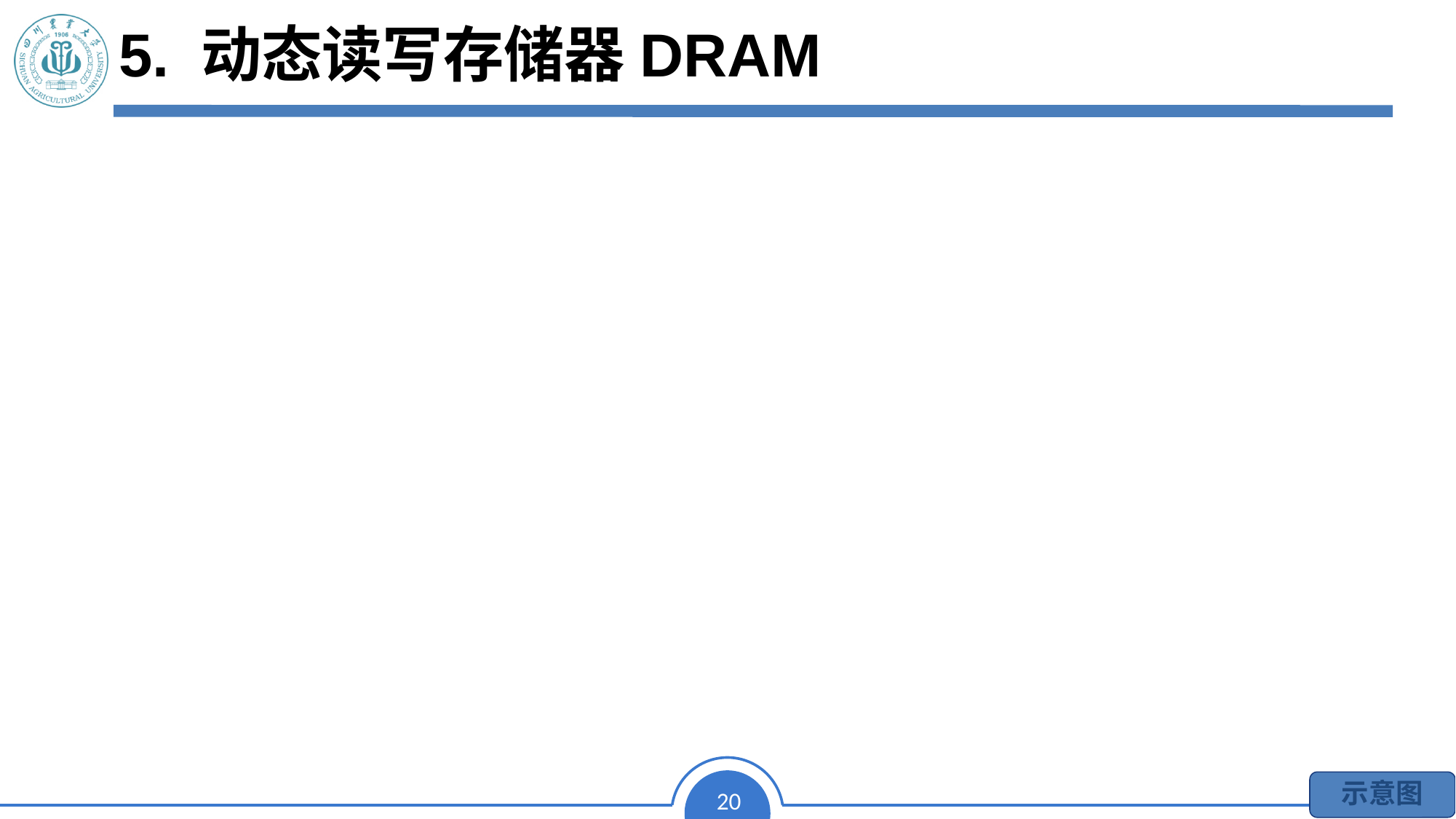

# 5. 动态读写存储器DRAM
DRAM芯片用一组地址引脚传送两批地址信号
第一批地址称行地址
用行地址选通信号RAS*下降沿锁存
第二批地址称列地址
用列地址选通信号CAS*下降沿锁存
一个信号WE*实现读写控制
存储单元只有一位数据，设计了两个数据输入输出引脚
数据输入引脚Din
数据输出引脚Dout
示意图